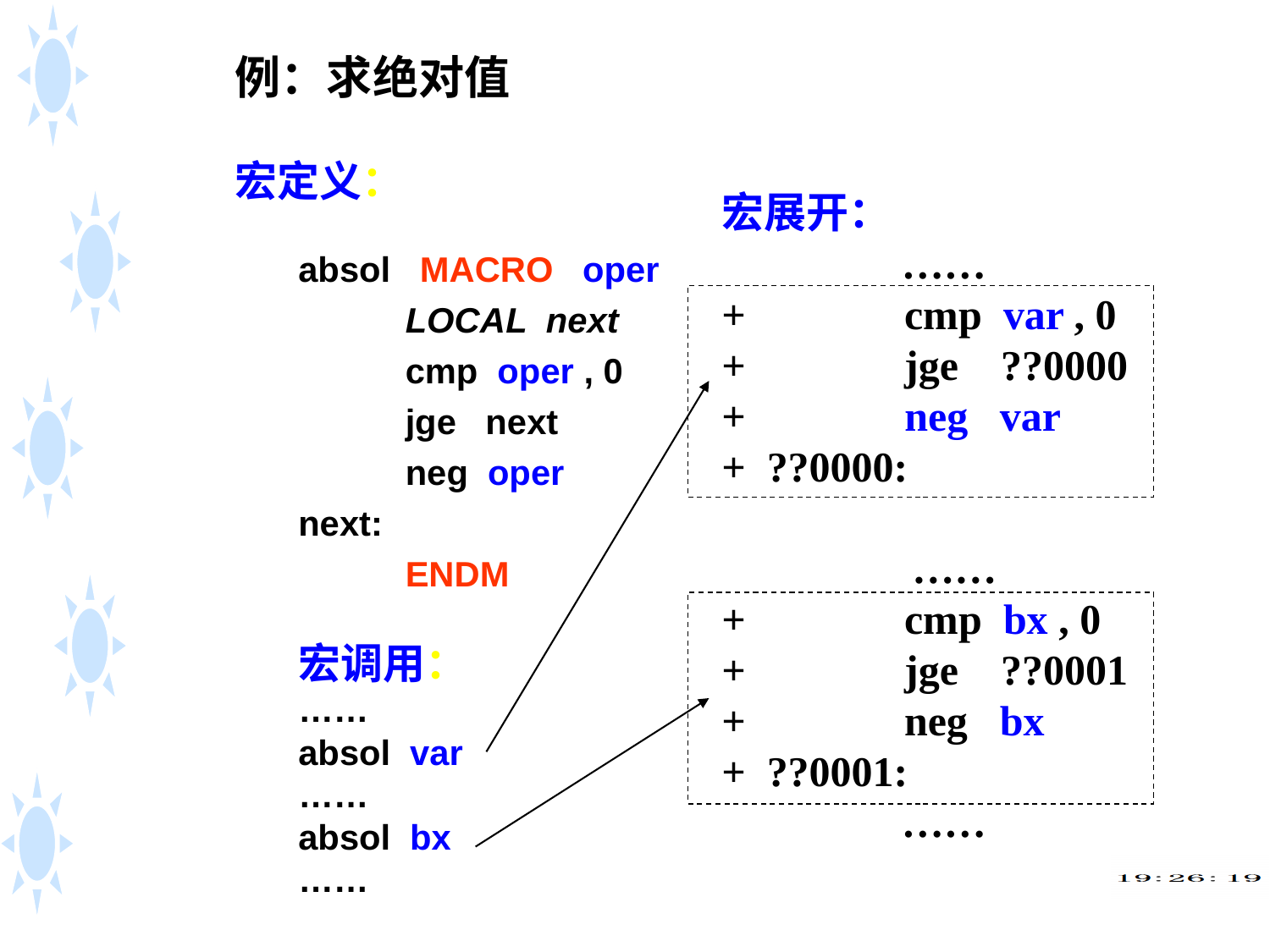

例：求绝对值

宏定义：

absol   MACRO   oper
           LOCAL  next
           cmp  oper , 0
           jge   next
           neg  oper
next:
           ENDM

宏调用：
……
absol  var
……
absol  bx
……
宏展开：
                 ……
+               cmp  var , 0
+               jge    ??0000
+               neg   var
+  ??0000:

                  ……
+               cmp  bx , 0
+               jge    ??0001
+               neg   bx
+  ??0001:
                 ……